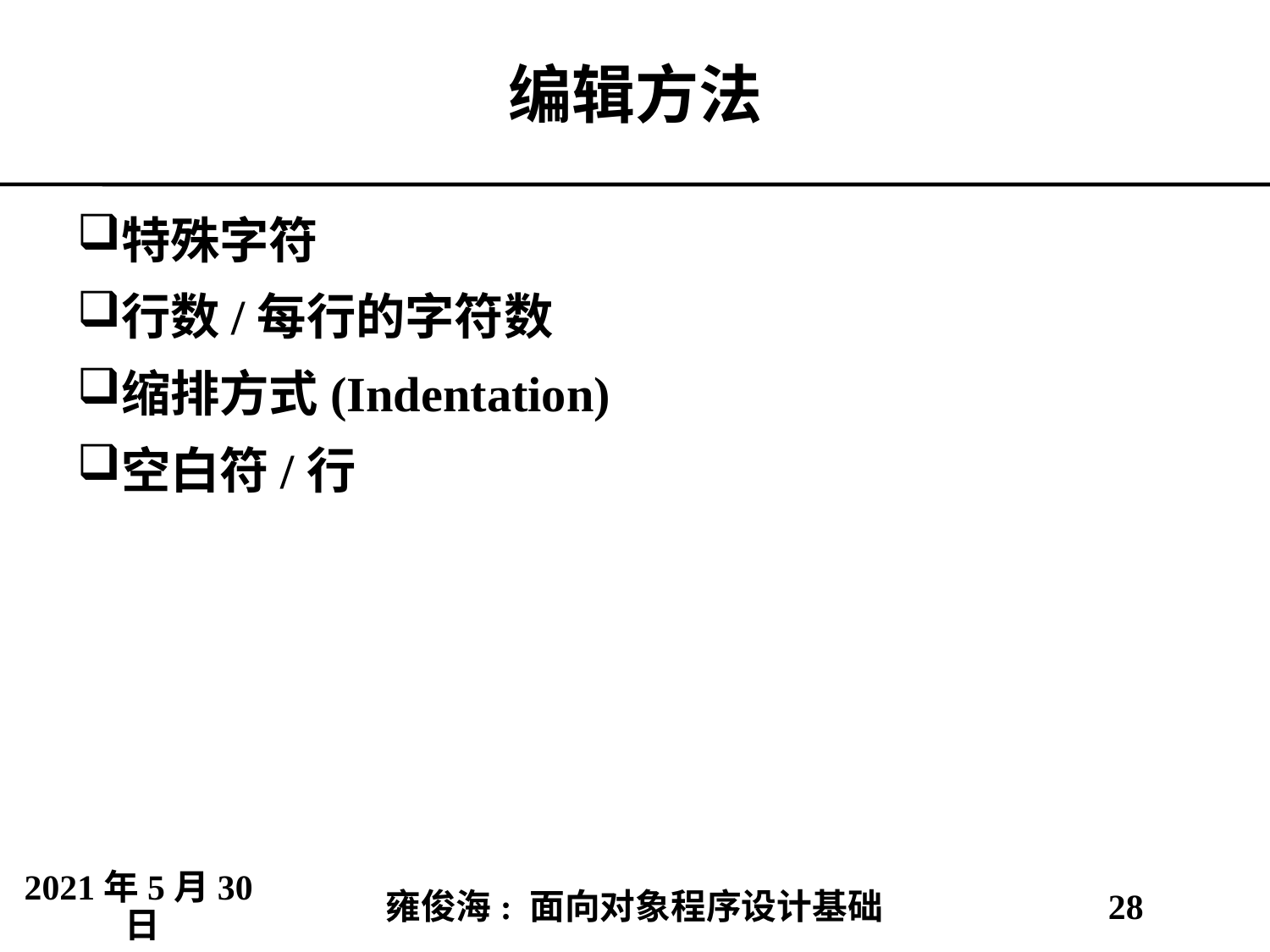

# 编辑方法

特殊字符
行数/每行的字符数
缩排方式(Indentation)
空白符/行
2021年5月30日
雍俊海: 面向对象程序设计基础
28